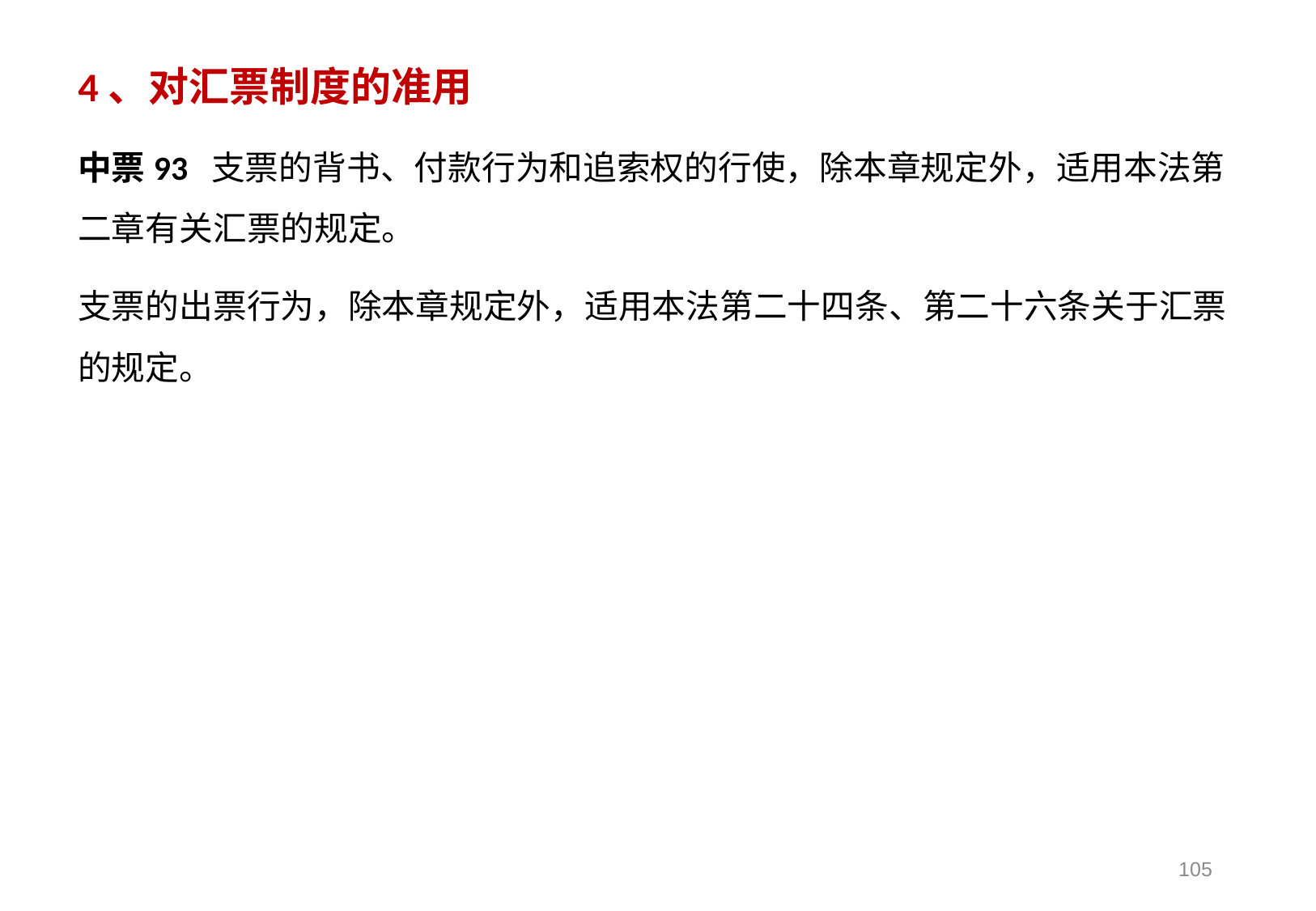

4、对汇票制度的准用
中票93  支票的背书、付款行为和追索权的行使，除本章规定外，适用本法第二章有关汇票的规定。
支票的出票行为，除本章规定外，适用本法第二十四条、第二十六条关于汇票的规定。
105